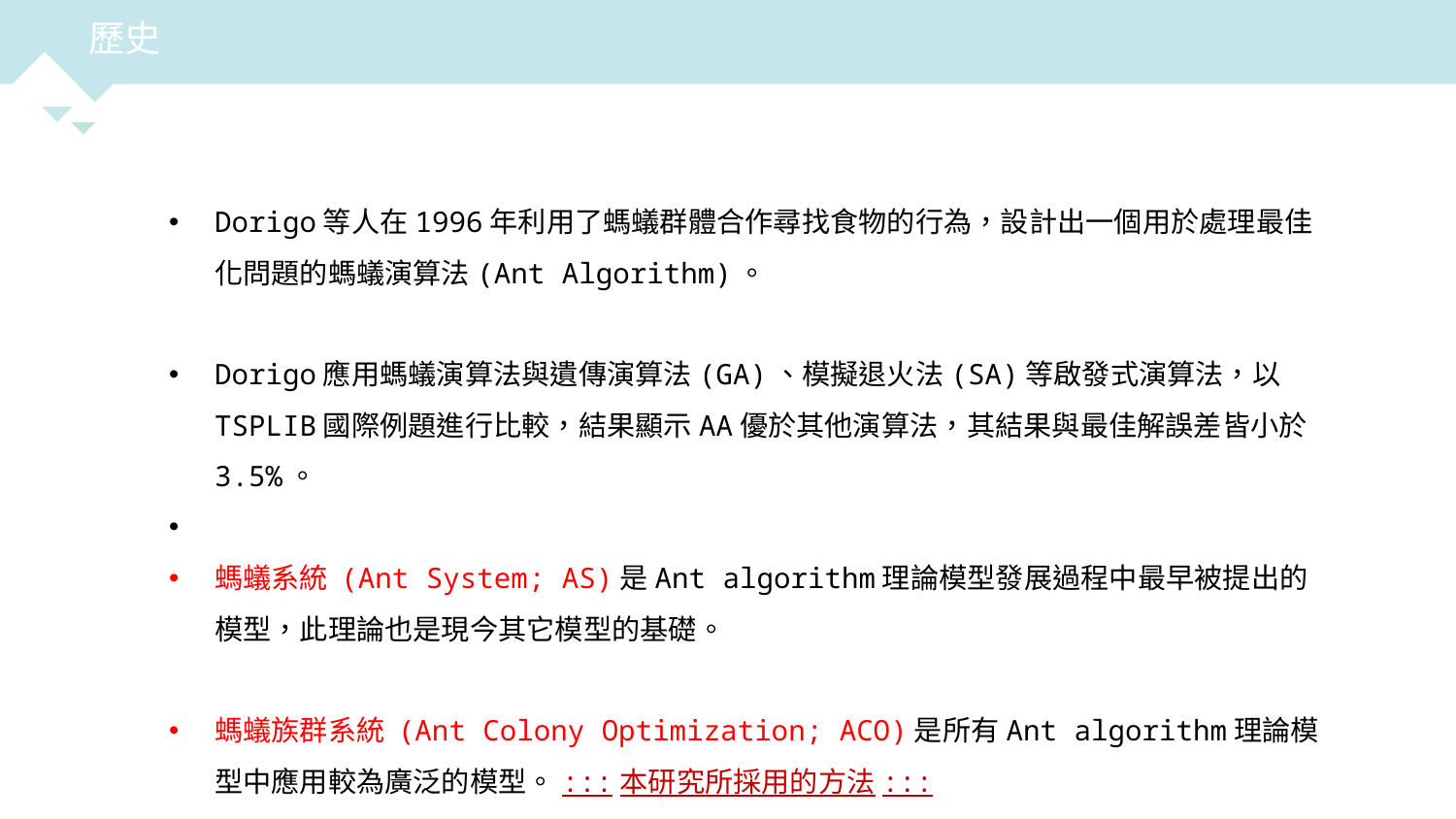

歷史
Dorigo等人在1996年利用了螞蟻群體合作尋找食物的行為，設計出一個用於處理最佳化問題的螞蟻演算法(Ant Algorithm)。

Dorigo應用螞蟻演算法與遺傳演算法(GA)、模擬退火法(SA)等啟發式演算法，以TSPLIB國際例題進行比較，結果顯示AA優於其他演算法，其結果與最佳解誤差皆小於3.5%。

螞蟻系統 (Ant System; AS)是Ant algorithm理論模型發展過程中最早被提出的模型，此理論也是現今其它模型的基礎。

螞蟻族群系統 (Ant Colony Optimization; ACO)是所有Ant algorithm理論模型中應用較為廣泛的模型。:::本研究所採用的方法:::